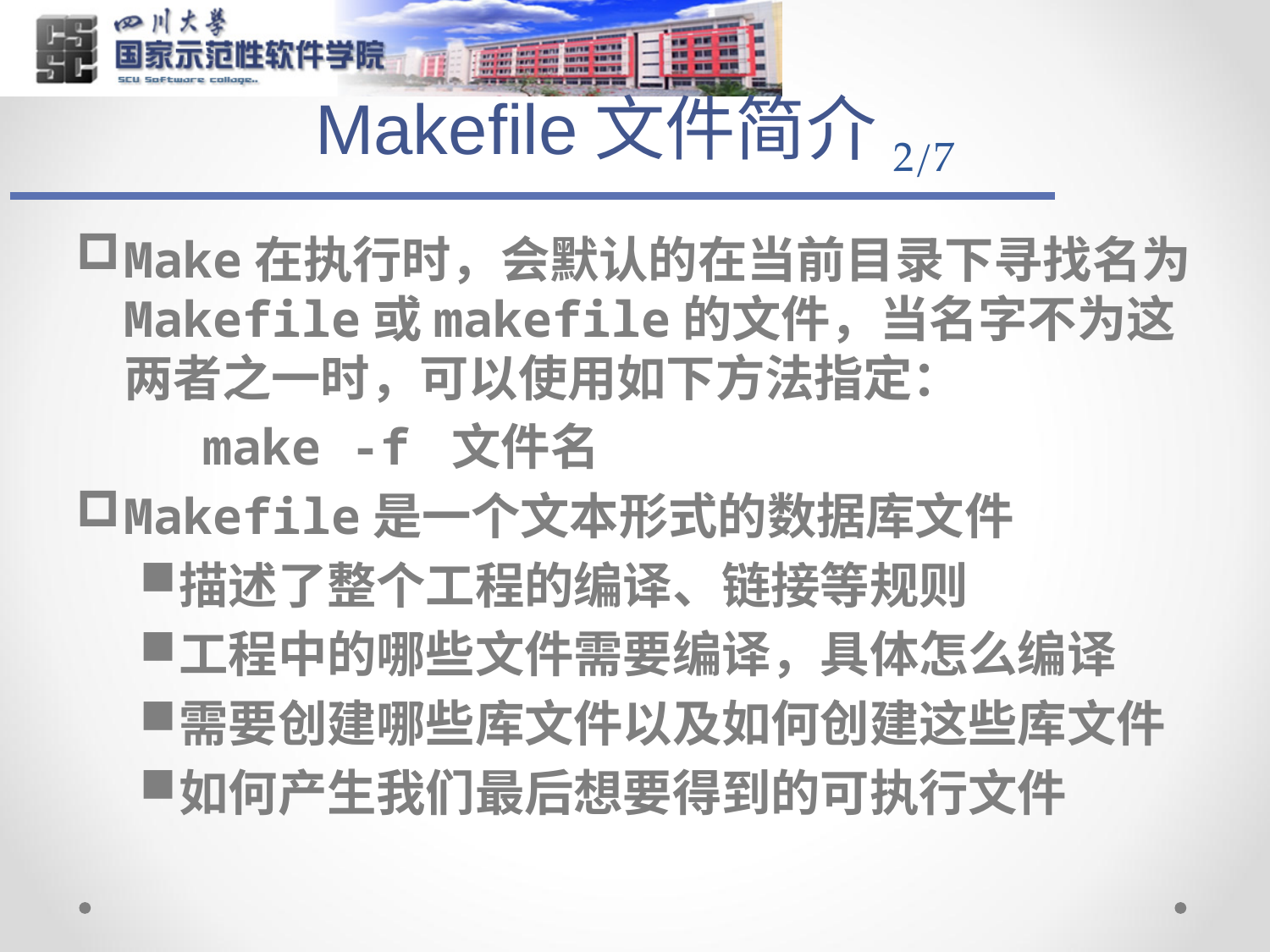

# Makefile文件简介2/7
Make在执行时，会默认的在当前目录下寻找名为Makefile或makefile的文件，当名字不为这两者之一时，可以使用如下方法指定：
	make -f 文件名
Makefile是一个文本形式的数据库文件
描述了整个工程的编译、链接等规则
工程中的哪些文件需要编译，具体怎么编译
需要创建哪些库文件以及如何创建这些库文件
如何产生我们最后想要得到的可执行文件